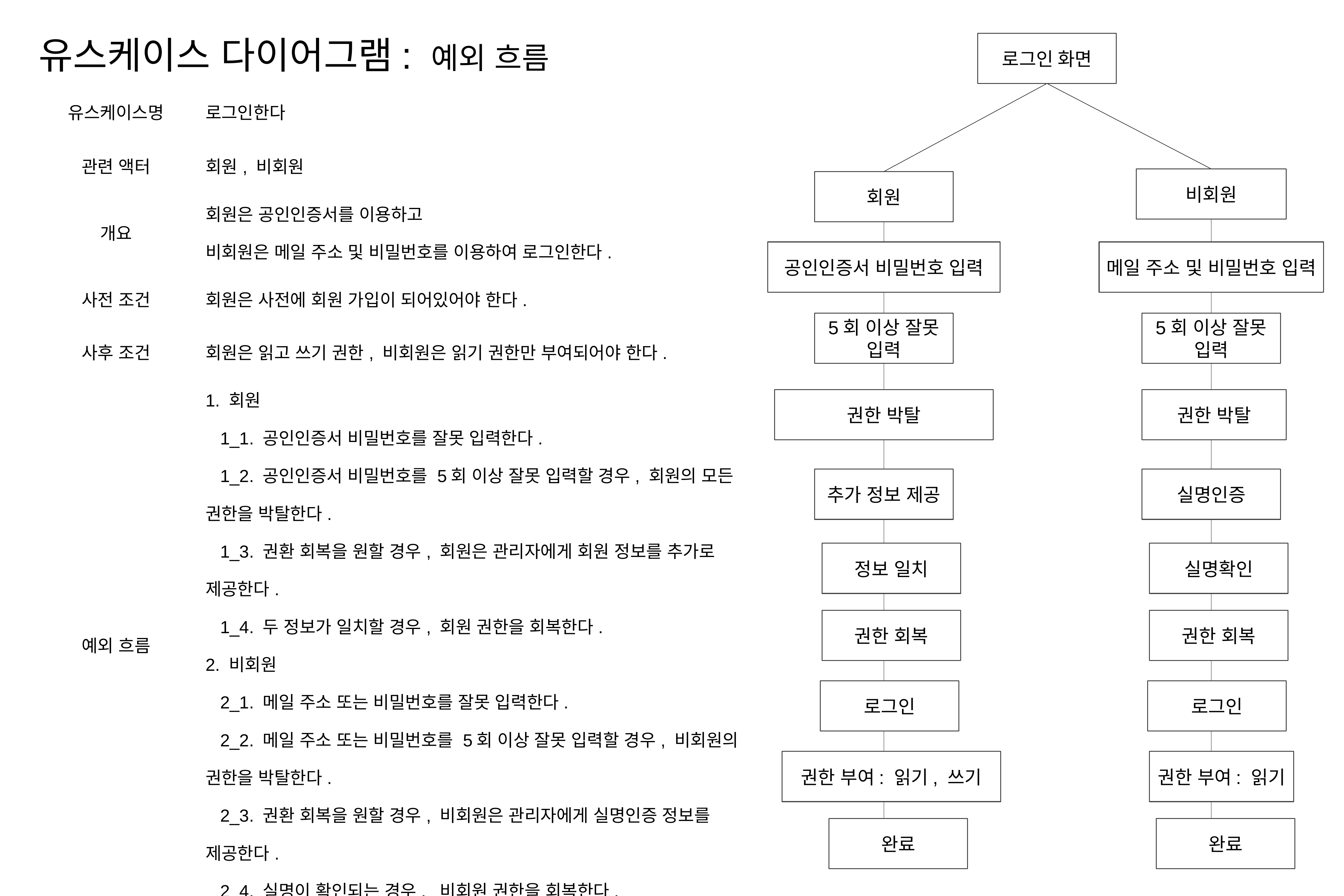

유스케이스 다이어그램: 예외 흐름
로그인 화면
| 유스케이스명 | 로그인한다 |
| --- | --- |
| 관련 액터 | 회원, 비회원 |
| 개요 | 회원은 공인인증서를 이용하고 비회원은 메일 주소 및 비밀번호를 이용하여 로그인한다. |
| 사전 조건 | 회원은 사전에 회원 가입이 되어있어야 한다. |
| 사후 조건 | 회원은 읽고 쓰기 권한, 비회원은 읽기 권한만 부여되어야 한다. |
| 예외 흐름 | 1. 회원 1\_1. 공인인증서 비밀번호를 잘못 입력한다. 1\_2. 공인인증서 비밀번호를 5회 이상 잘못 입력할 경우, 회원의 모든 권한을 박탈한다. 1\_3. 권환 회복을 원할 경우, 회원은 관리자에게 회원 정보를 추가로 제공한다. 1\_4. 두 정보가 일치할 경우, 회원 권한을 회복한다. 2. 비회원 2\_1. 메일 주소 또는 비밀번호를 잘못 입력한다. 2\_2. 메일 주소 또는 비밀번호를 5회 이상 잘못 입력할 경우, 비회원의 권한을 박탈한다. 2\_3. 권환 회복을 원할 경우, 비회원은 관리자에게 실명인증 정보를 제공한다. 2\_4. 실명이 확인되는 경우, 비회원 권한을 회복한다. |
| 비기능적 요구사항 | 사용자가 가장 많은 피크 타임 시에도 3초 이내 로그인이 완료되어야 한다. |
비회원
회원
공인인증서 비밀번호 입력
메일 주소 및 비밀번호 입력
5회 이상 잘못 입력
5회 이상 잘못 입력
권한 박탈
권한 박탈
추가 정보 제공
실명인증
정보 일치
실명확인
권한 회복
권한 회복
로그인
로그인
권한 부여: 읽기, 쓰기
권한 부여: 읽기
완료
완료